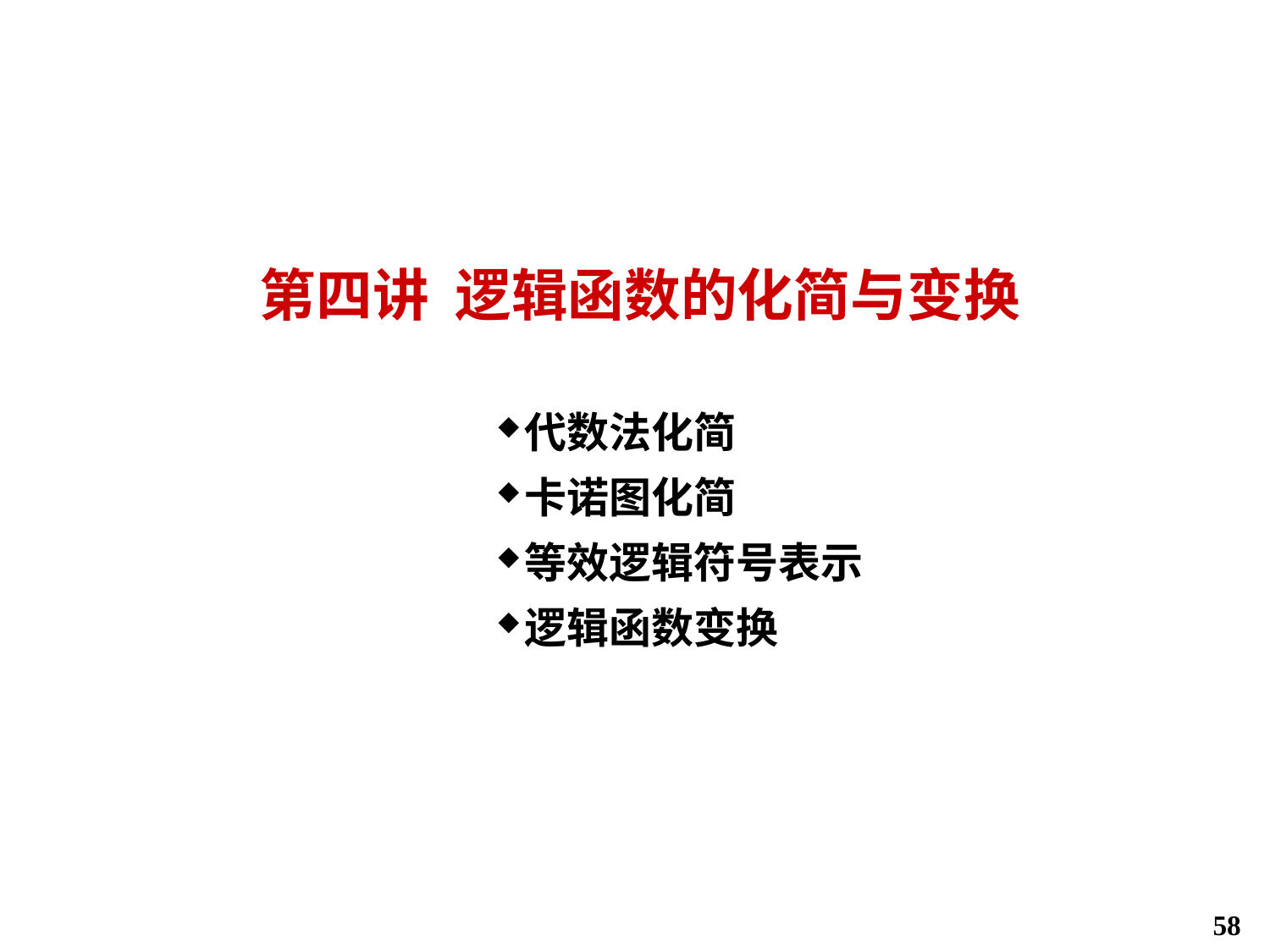

# 第四讲  逻辑函数的化简与变换
代数法化简
卡诺图化简
等效逻辑符号表示
逻辑函数变换
58